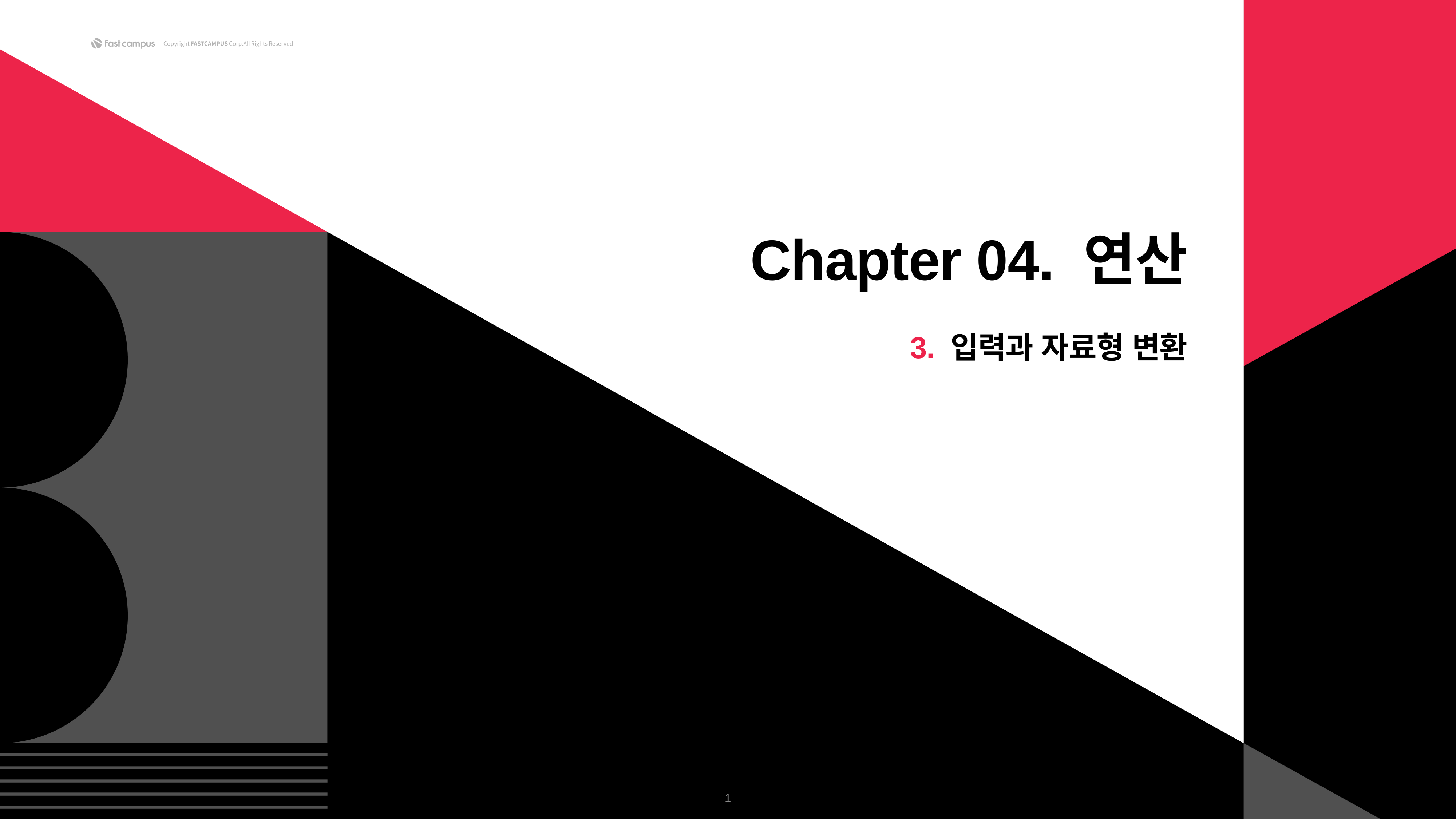

Chapter 04. 연산

3. 입력과 자료형 변환
1